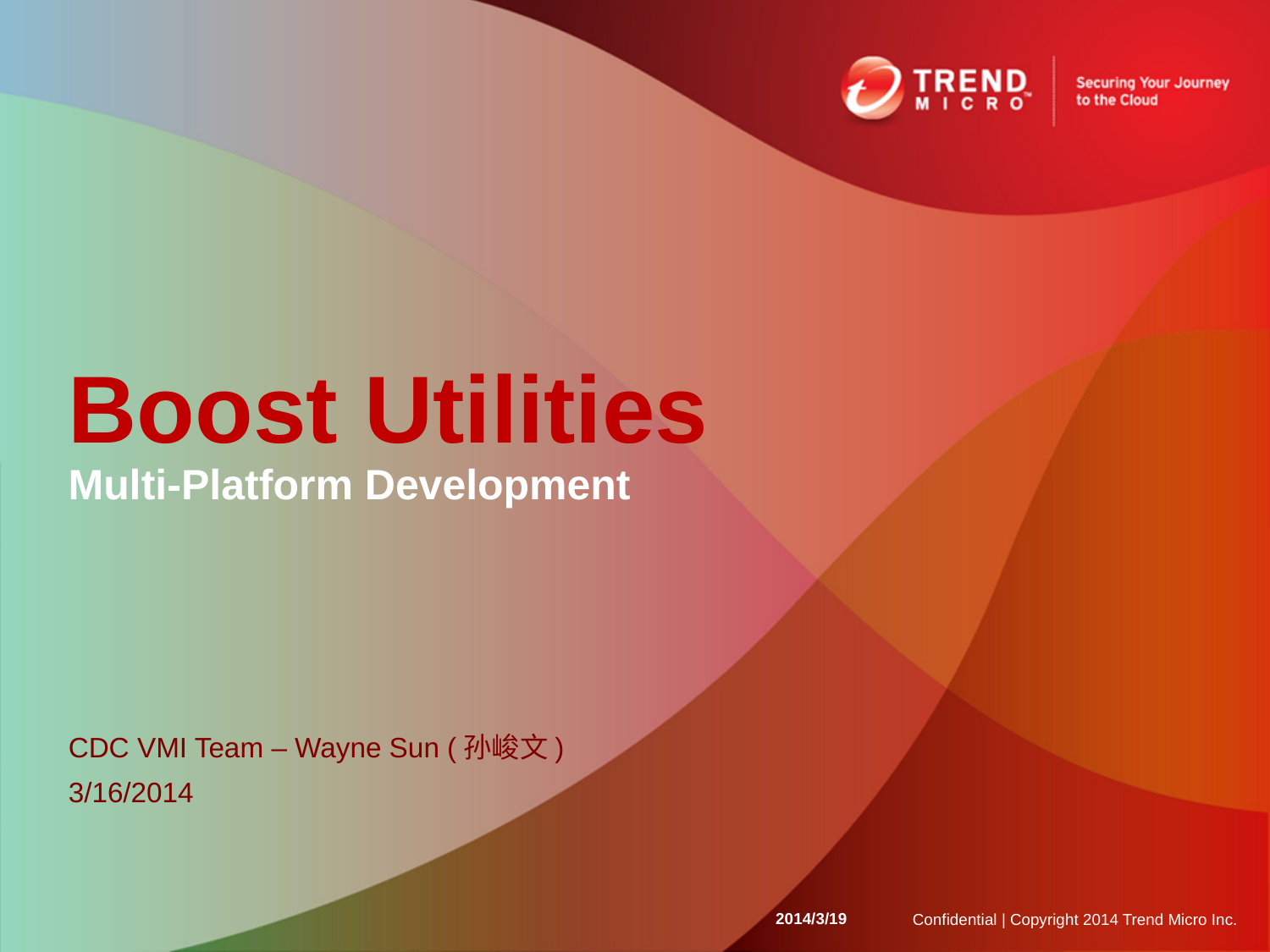

# Boost Utilities Multi-Platform Development
CDC VMI Team – Wayne Sun (孙峻文)
3/16/2014
2014/3/19
Confidential | Copyright 2014 Trend Micro Inc.